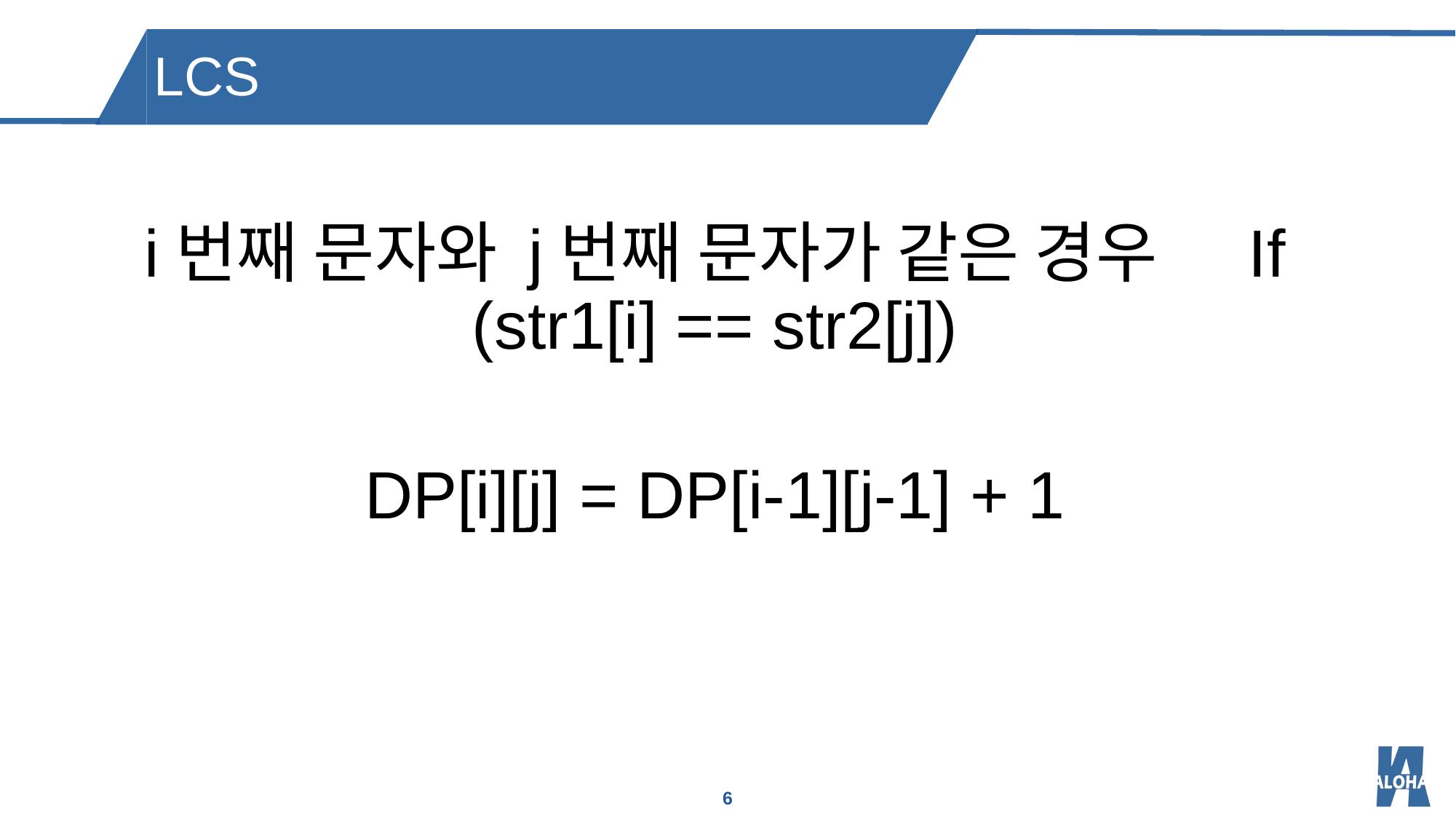

LCS
i번째 문자와 j번째 문자가 같은 경우     If (str1[i] == str2[j])
DP[i][j] = DP[i-1][j-1] + 1

6